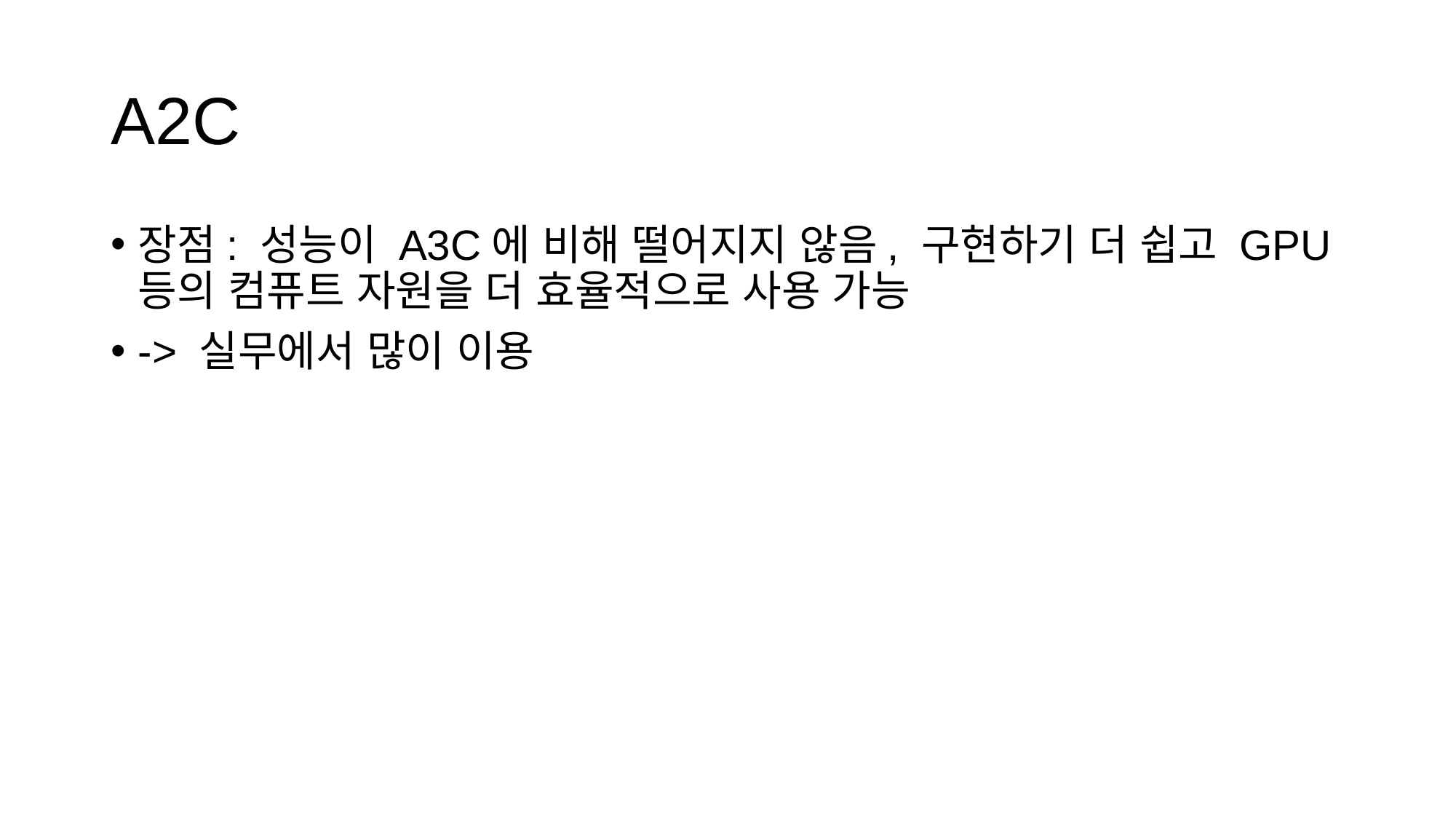

# A2C
장점: 성능이 A3C에 비해 떨어지지 않음, 구현하기 더 쉽고 GPU 등의 컴퓨트 자원을 더 효율적으로 사용 가능
-> 실무에서 많이 이용